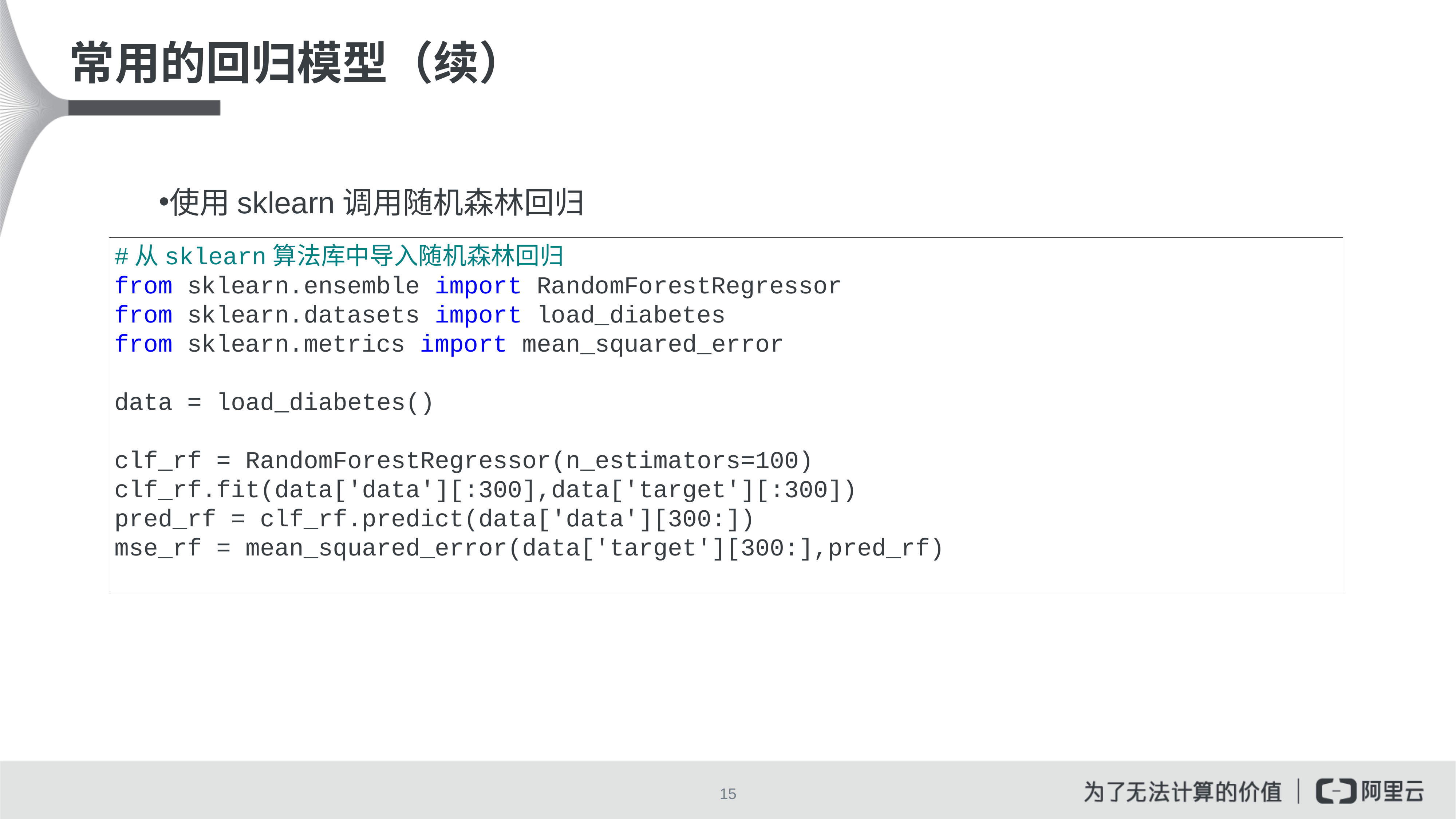

# 常用的回归模型（续）
使用sklearn调用随机森林回归
#从sklearn算法库中导入随机森林回归
from sklearn.ensemble import RandomForestRegressor
from sklearn.datasets import load_diabetes
from sklearn.metrics import mean_squared_error

data = load_diabetes()

clf_rf = RandomForestRegressor(n_estimators=100)
clf_rf.fit(data['data'][:300],data['target'][:300])
pred_rf = clf_rf.predict(data['data'][300:])
mse_rf = mean_squared_error(data['target'][300:],pred_rf)